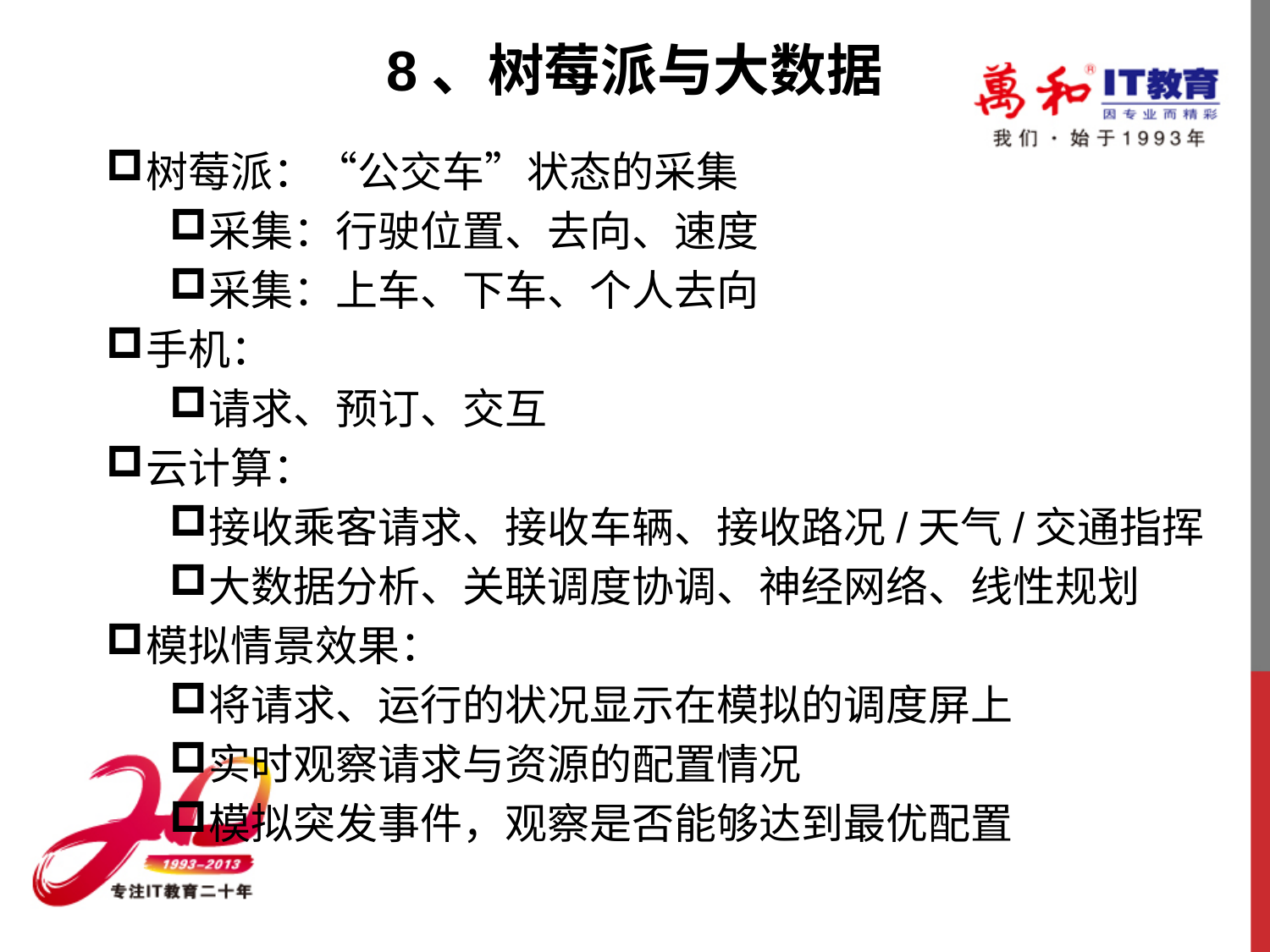

# 8、树莓派与大数据
树莓派：“公交车”状态的采集
采集：行驶位置、去向、速度
采集：上车、下车、个人去向
手机：
请求、预订、交互
云计算：
接收乘客请求、接收车辆、接收路况/天气/交通指挥
大数据分析、关联调度协调、神经网络、线性规划
模拟情景效果：
将请求、运行的状况显示在模拟的调度屏上
实时观察请求与资源的配置情况
模拟突发事件，观察是否能够达到最优配置